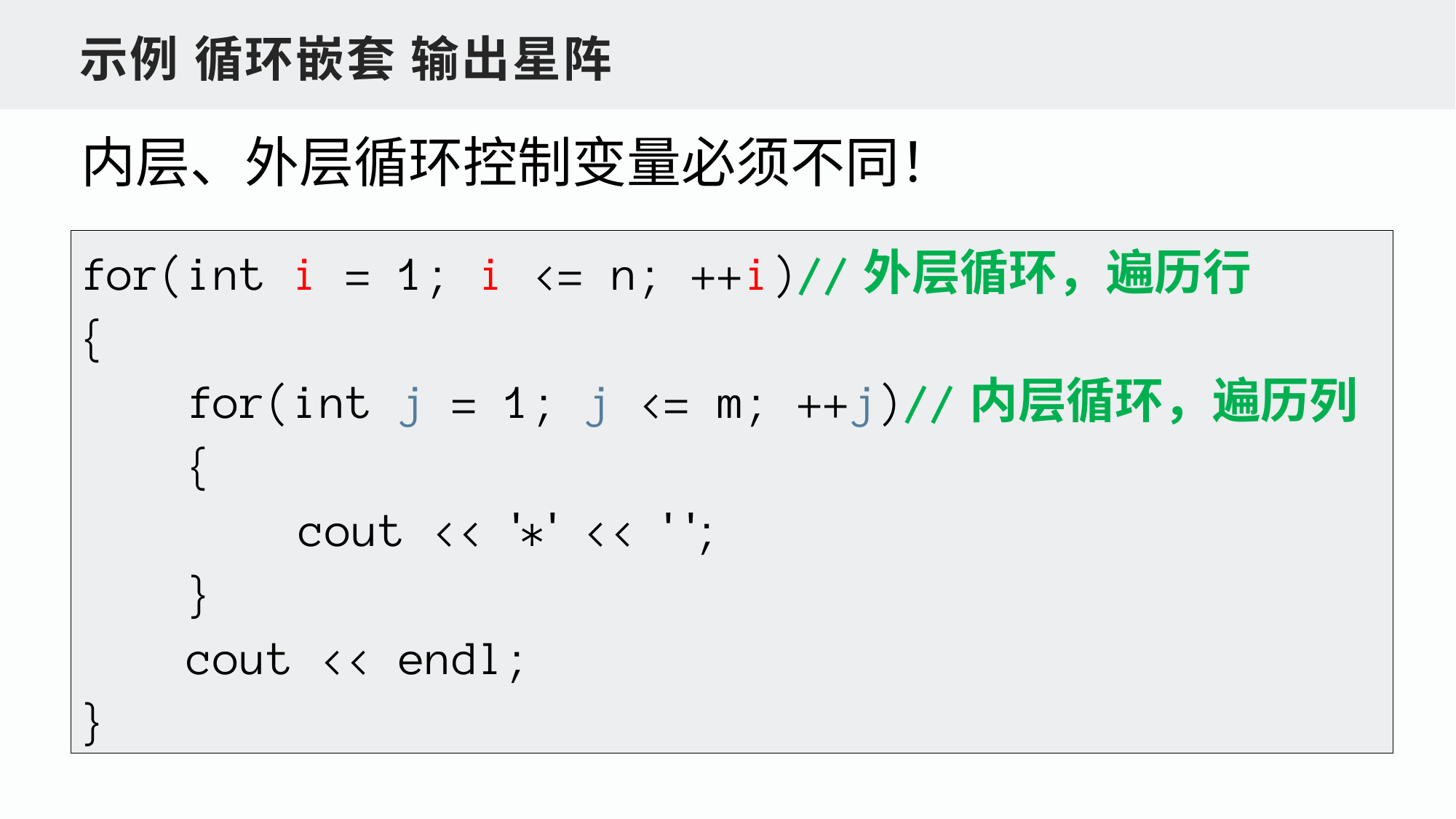

示例 循环嵌套 输出星阵
内层、外层循环控制变量必须不同！
for(int i = 1; i <= n; ++i)//外层循环，遍历行
{
    for(int j = 1; j <= m; ++j)//内层循环，遍历列
    {
		cout << '*'  << ' ';
    }
    cout << endl;
}